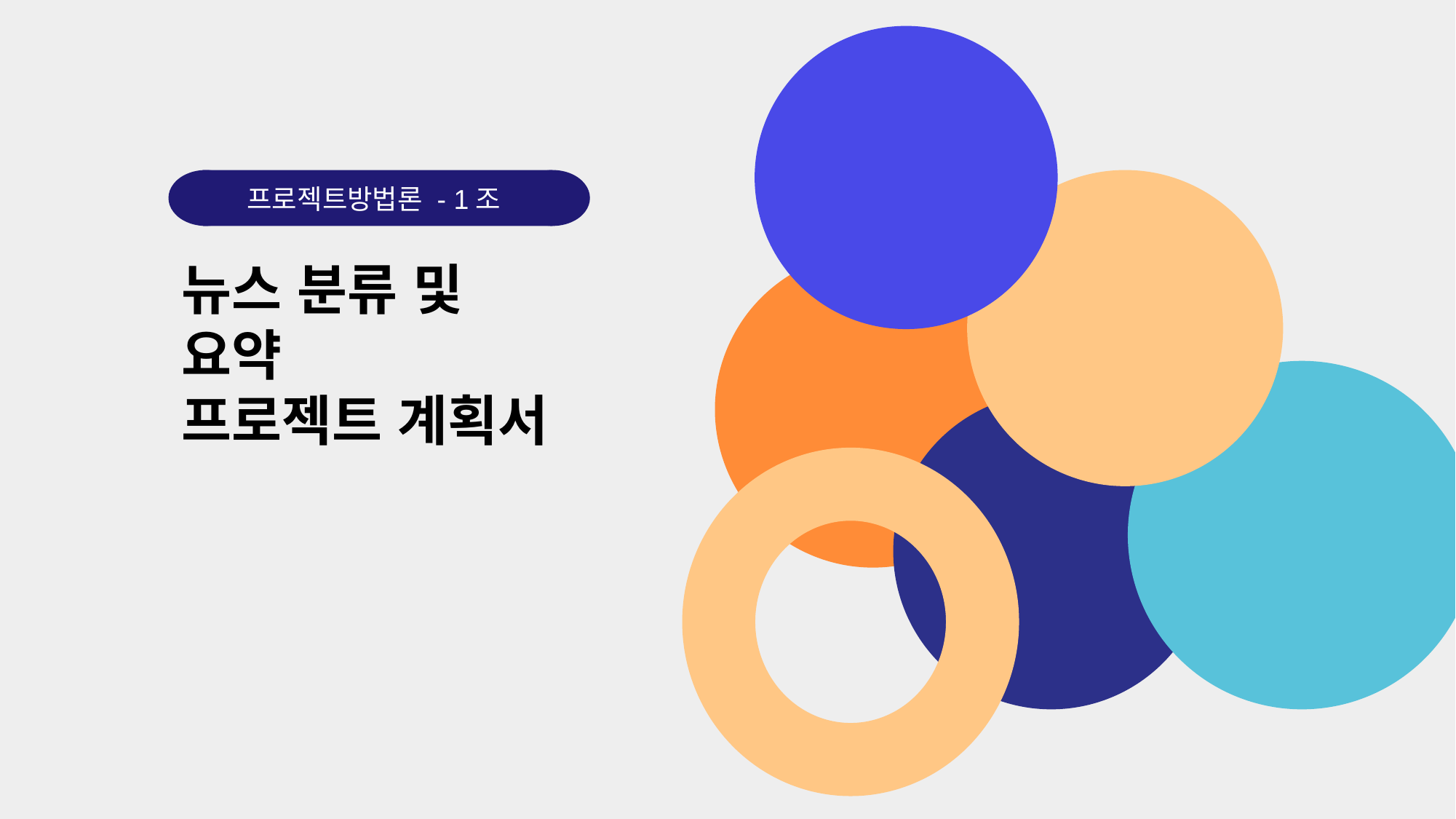

프로젝트방법론 - 1조

뉴스 분류 및 요약
프로젝트 계획서